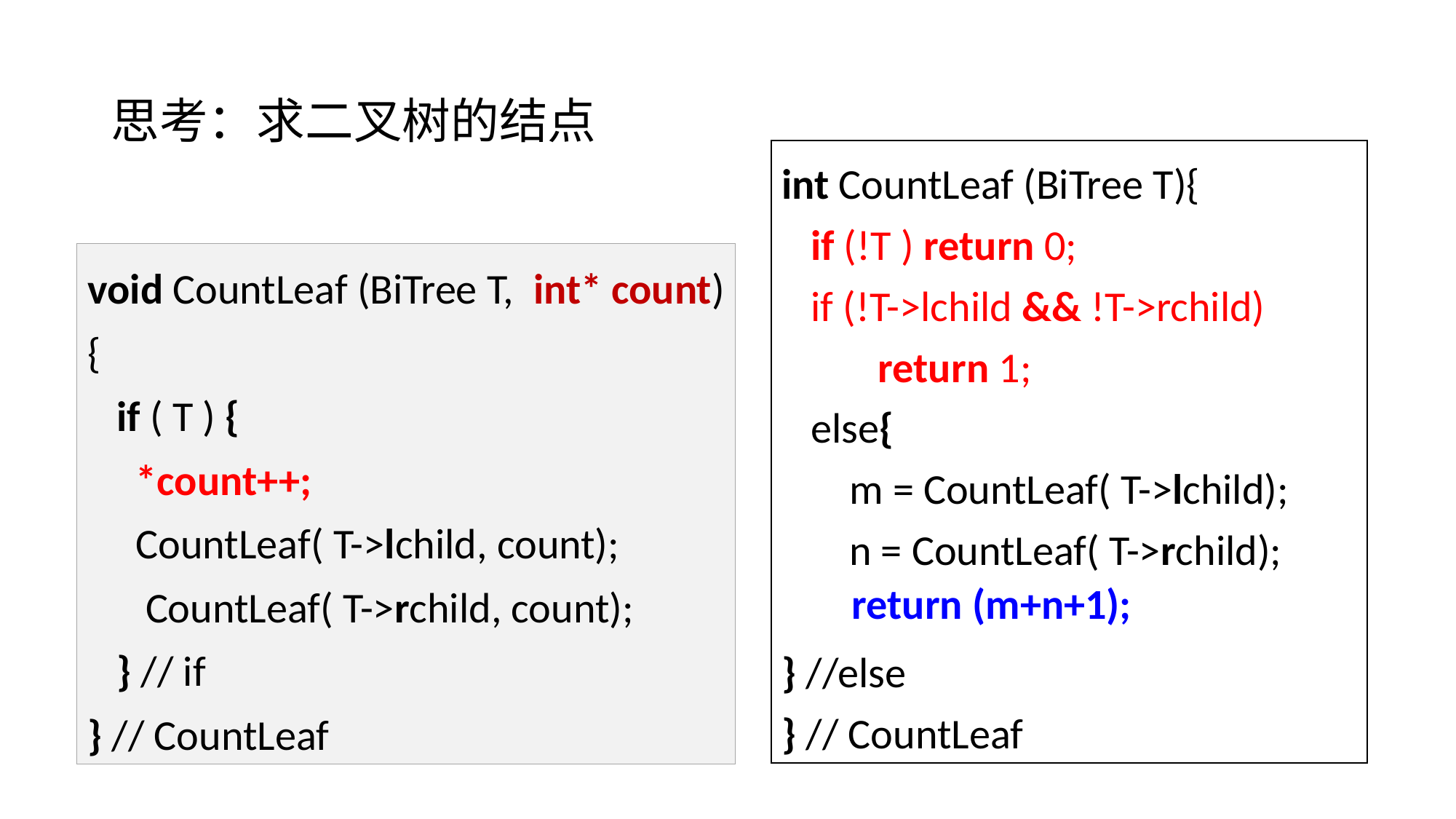

# 思考：求二叉树的结点
int CountLeaf (BiTree T){
   if (!T ) return 0;
   if (!T->lchild && !T->rchild)
          return 1;
   else{
       m = CountLeaf( T->lchild);
       n = CountLeaf( T->rchild);

} //else
} // CountLeaf
void CountLeaf (BiTree T,  int* count)
{
   if ( T ) {
     *count++;
     CountLeaf( T->lchild, count);
      CountLeaf( T->rchild, count);
   } // if
} // CountLeaf
 return (m+n+1);